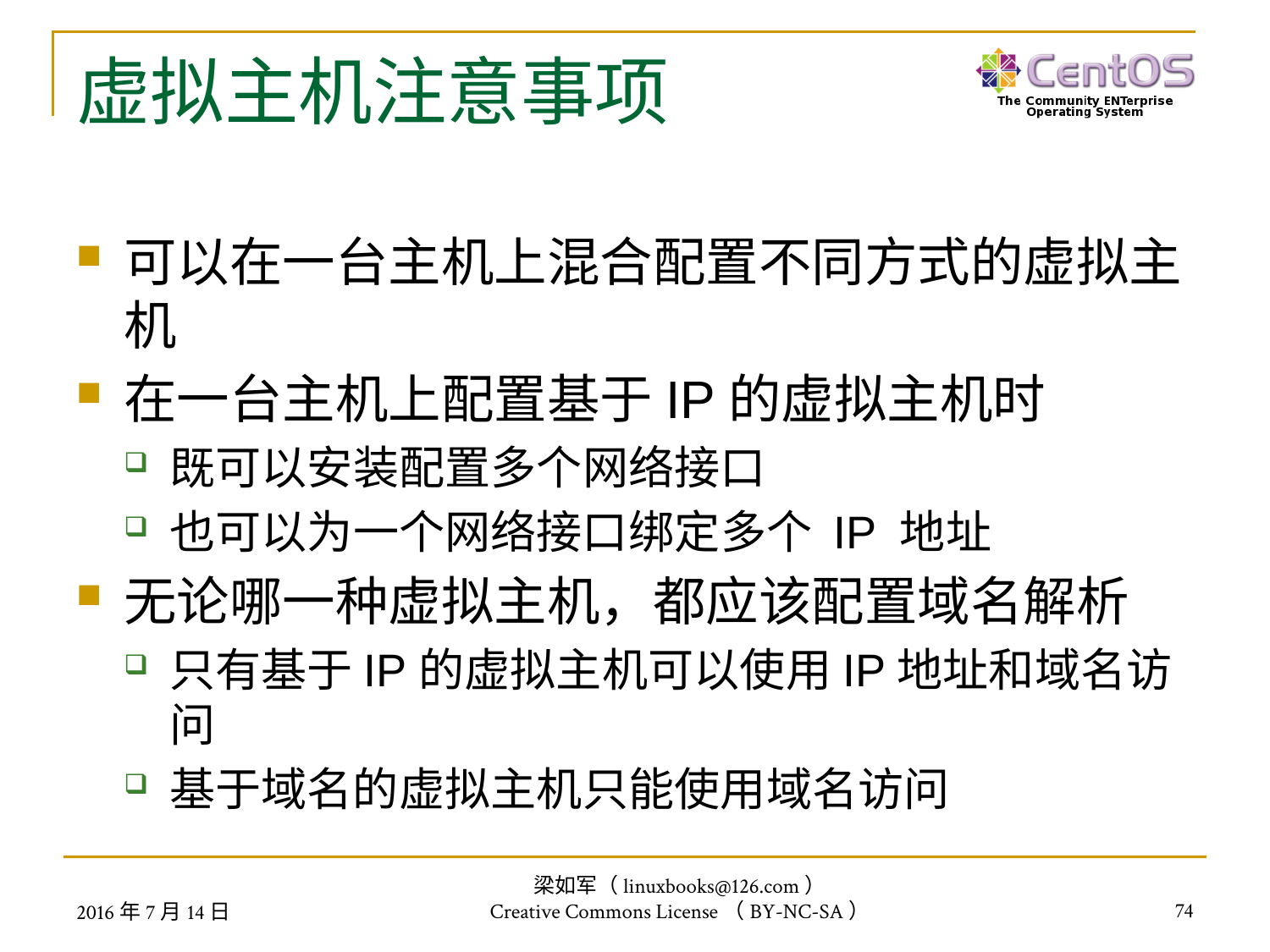

# 虚拟主机注意事项
可以在一台主机上混合配置不同方式的虚拟主机
在一台主机上配置基于IP的虚拟主机时
既可以安装配置多个网络接口
也可以为一个网络接口绑定多个 IP 地址
无论哪一种虚拟主机，都应该配置域名解析
只有基于IP的虚拟主机可以使用IP地址和域名访问
基于域名的虚拟主机只能使用域名访问
梁如军（linuxbooks@126.com）
Creative Commons License（BY-NC-SA）
2016年7月14日
74